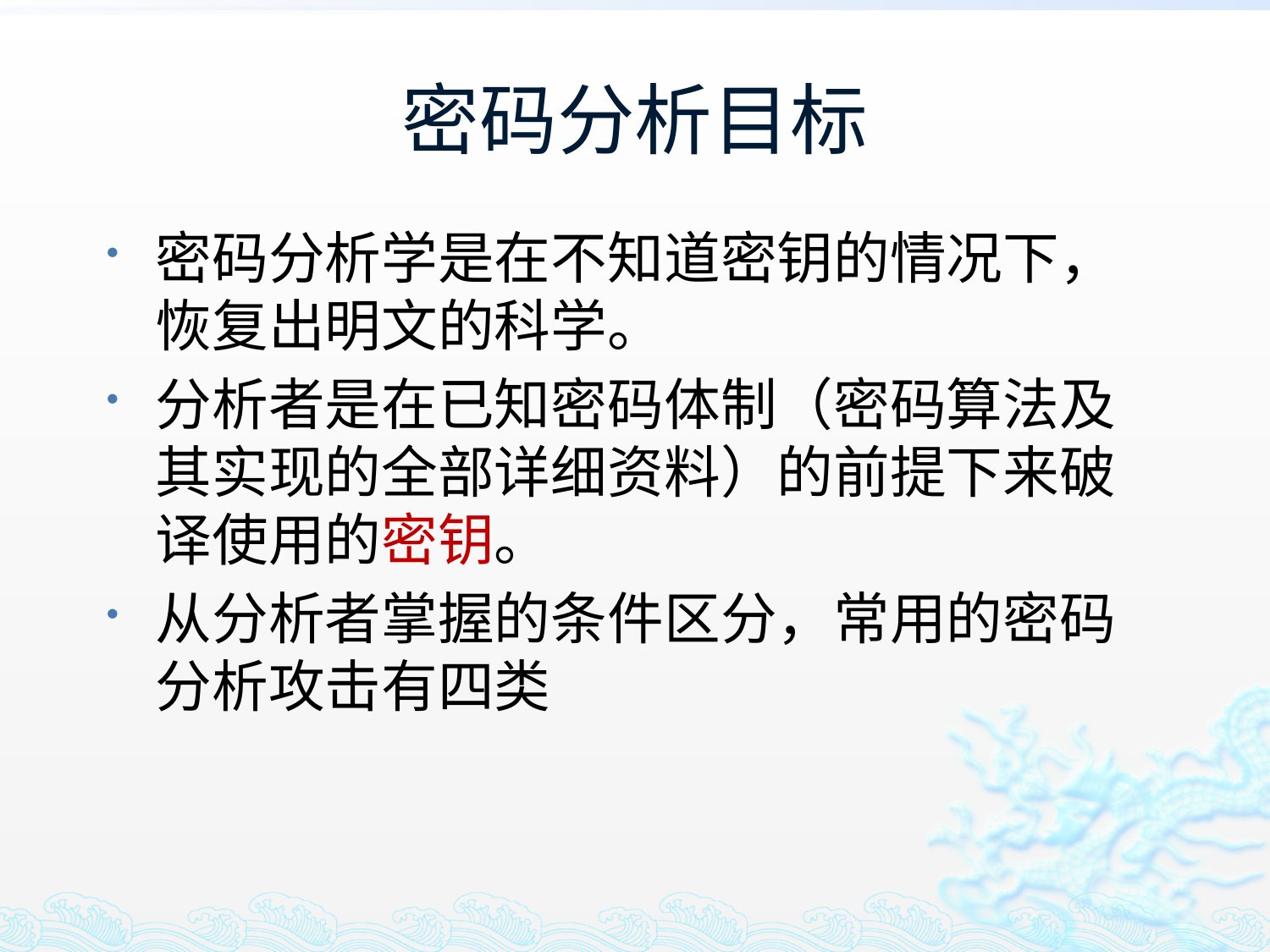

# 密码分析目标
密码分析学是在不知道密钥的情况下，恢复出明文的科学。
分析者是在已知密码体制（密码算法及其实现的全部详细资料）的前提下来破译使用的密钥。
从分析者掌握的条件区分，常用的密码分析攻击有四类